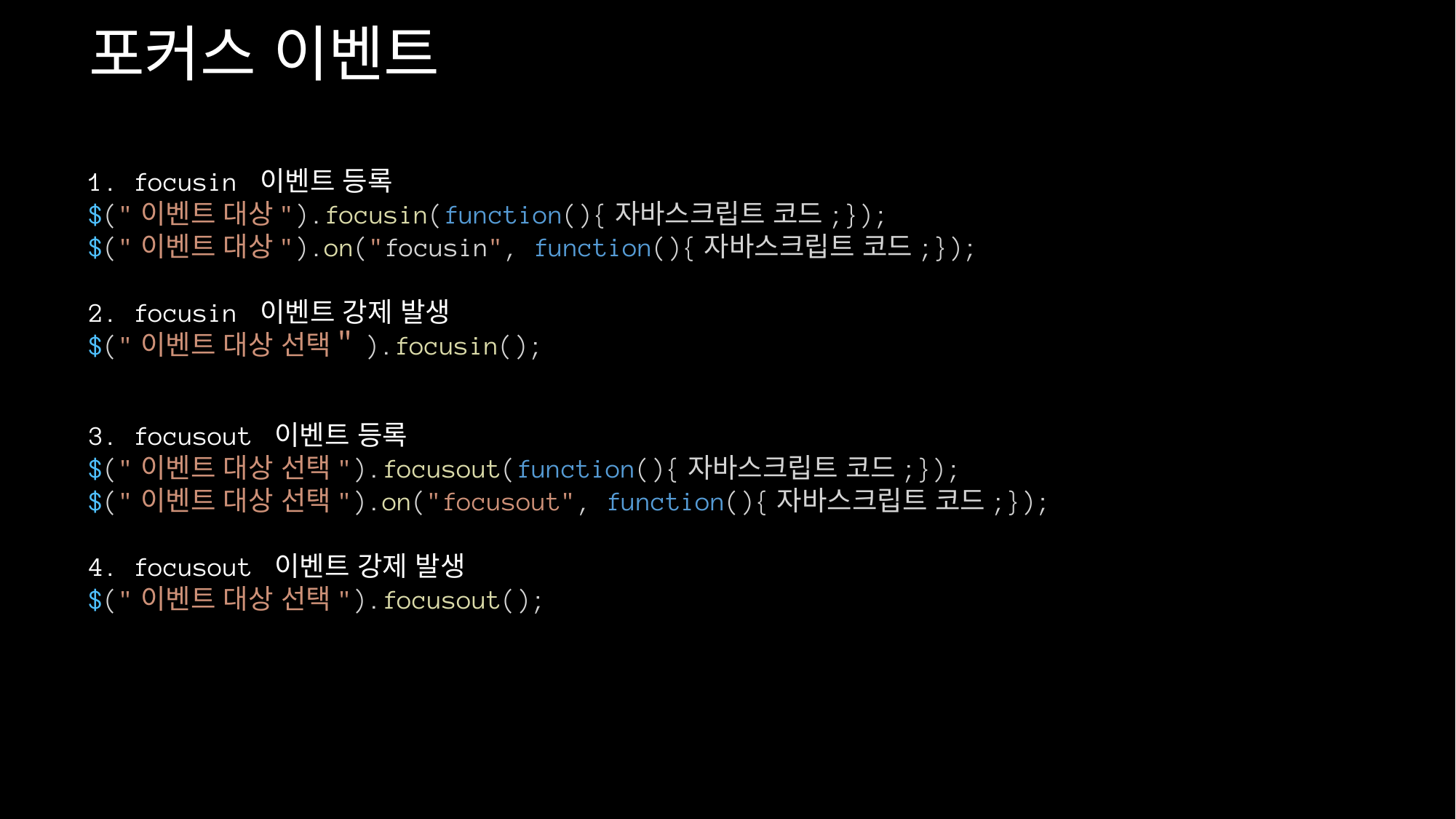

포커스 이벤트
1. focusin 이벤트 등록
$("이벤트 대상").focusin(function(){자바스크립트 코드;});
$("이벤트 대상").on("focusin", function(){자바스크립트 코드;});

2. focusin 이벤트 강제 발생
$("이벤트 대상 선택＂).focusin();
3. focusout 이벤트 등록
$("이벤트 대상 선택").focusout(function(){자바스크립트 코드;});
$("이벤트 대상 선택").on("focusout", function(){자바스크립트 코드;});

4. focusout 이벤트 강제 발생
$("이벤트 대상 선택").focusout();